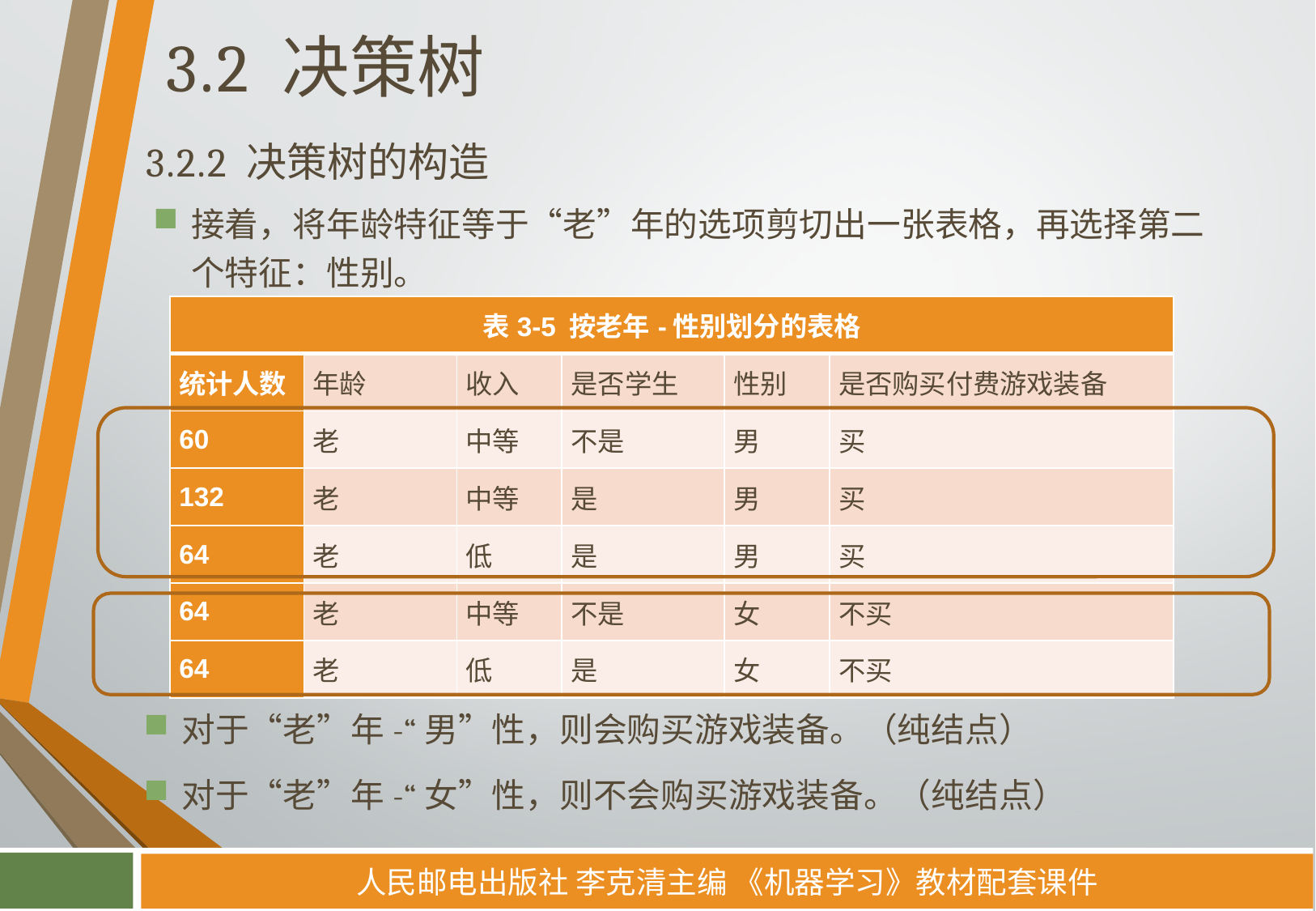

# 3.2 决策树

3.2.2 决策树的构造
接着，将年龄特征等于“老”年的选项剪切出一张表格，再选择第二个特征：性别。
| 表3-5 按老年-性别划分的表格 |  |  |  |  |  |
| --- | --- | --- | --- | --- | --- |
| 统计人数 | 年龄 | 收入 | 是否学生 | 性别 | 是否购买付费游戏装备 |
| 60 | 老 | 中等 | 不是 | 男 | 买 |
| 132 | 老 | 中等 | 是 | 男 | 买 |
| 64 | 老 | 低 | 是 | 男 | 买 |
| 64 | 老 | 中等 | 不是 | 女 | 不买 |
| 64 | 老 | 低 | 是 | 女 | 不买 |

对于“老”年-“男”性，则会购买游戏装备。（纯结点）
对于“老”年-“女”性，则不会购买游戏装备。（纯结点）